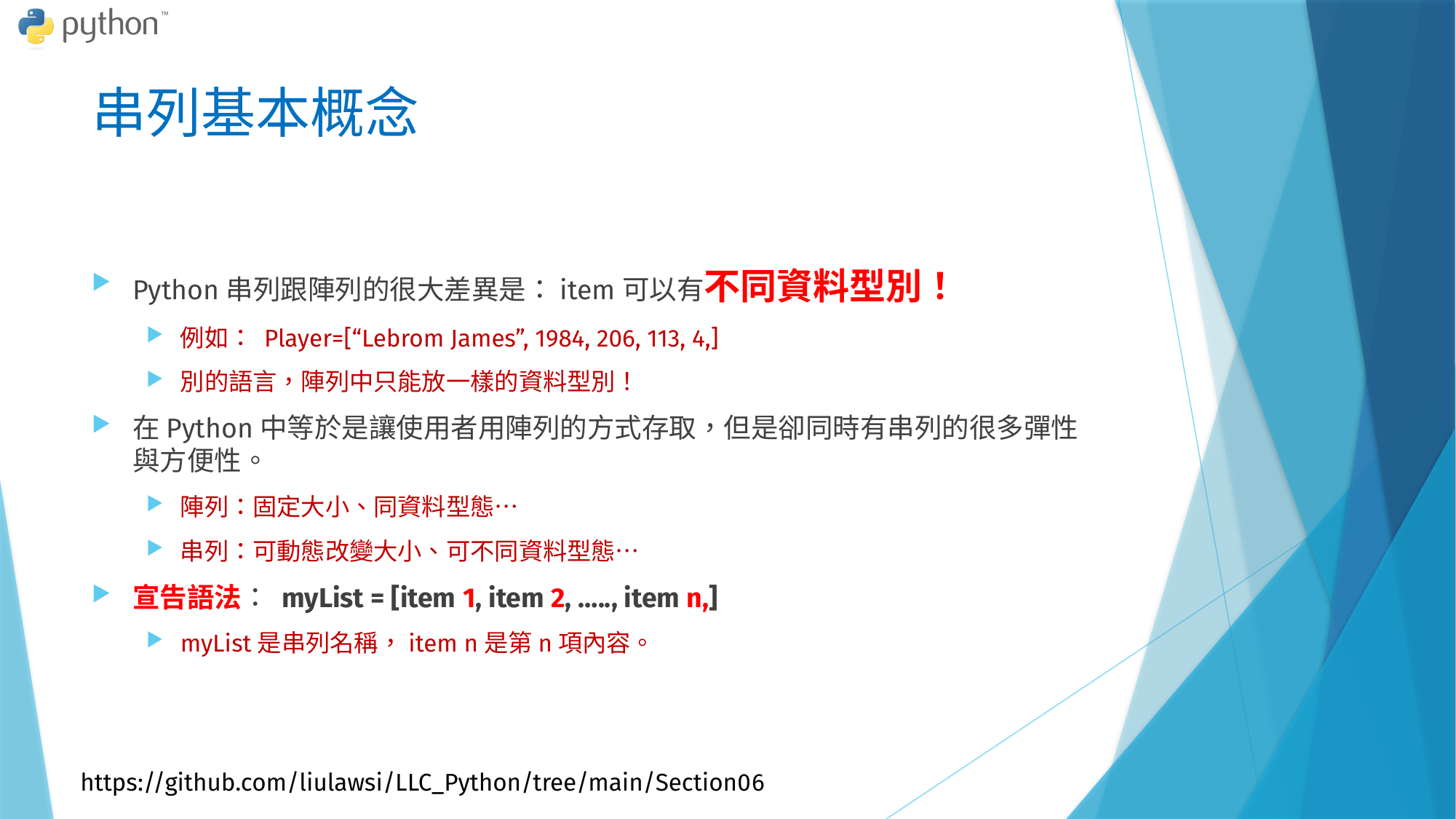

# 串列基本概念
Python串列跟陣列的很大差異是：item可以有不同資料型別！
例如： Player=[“Lebrom James”, 1984, 206, 113, 4,]
別的語言，陣列中只能放一樣的資料型別！
在Python中等於是讓使用者用陣列的方式存取，但是卻同時有串列的很多彈性與方便性。
陣列：固定大小、同資料型態…
串列：可動態改變大小、可不同資料型態…
宣告語法： myList = [item 1, item 2, ….., item n,]
myList是串列名稱，item n是第n項內容。